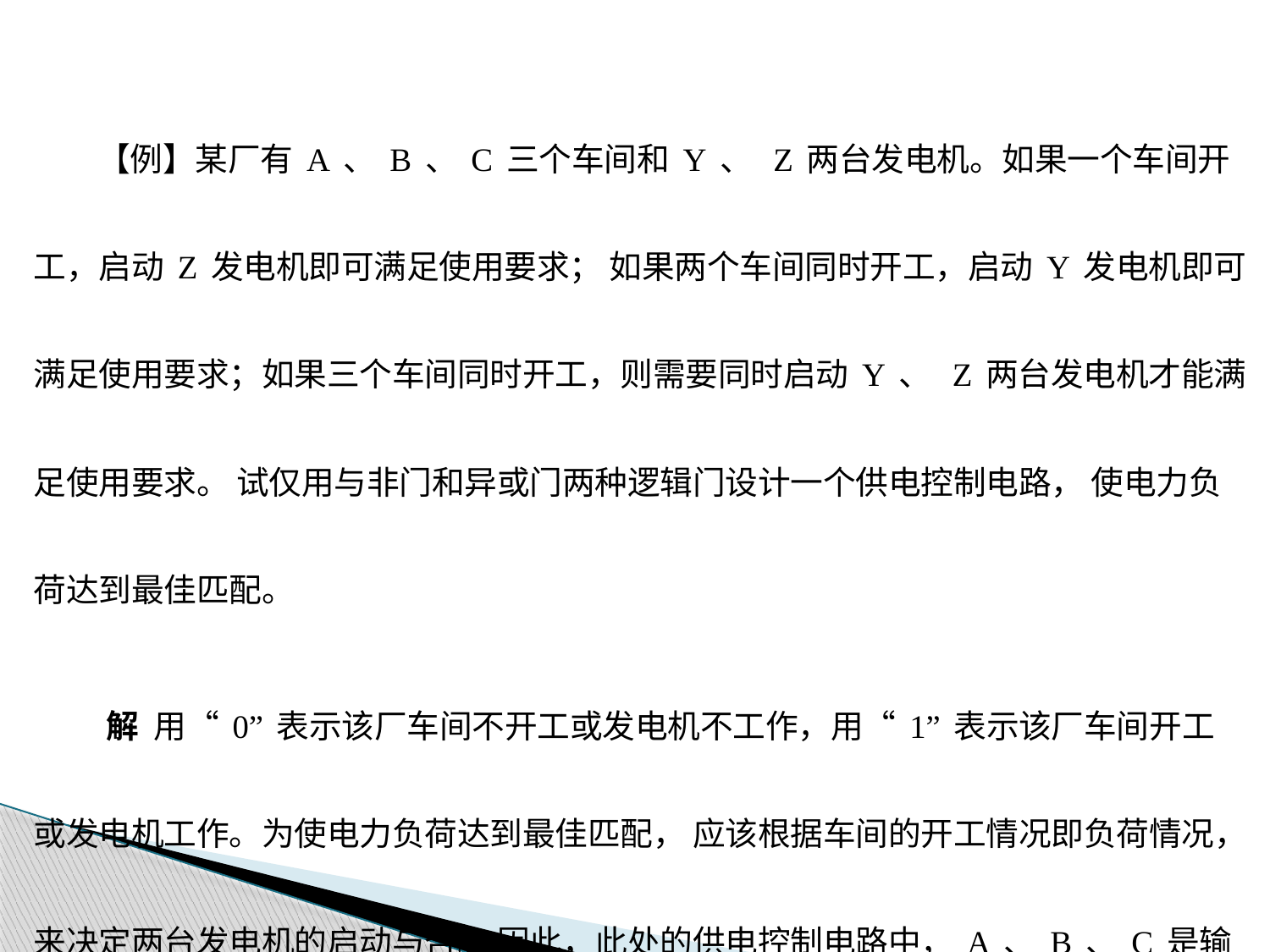

【例】某厂有A、B、C三个车间和Y、 Z两台发电机。如果一个车间开工，启动Z发电机即可满足使用要求； 如果两个车间同时开工，启动Y发电机即可满足使用要求；如果三个车间同时开工，则需要同时启动Y、 Z两台发电机才能满足使用要求。 试仅用与非门和异或门两种逻辑门设计一个供电控制电路， 使电力负荷达到最佳匹配。
        解  用“0”表示该厂车间不开工或发电机不工作，用“1”表示该厂车间开工或发电机工作。为使电力负荷达到最佳匹配， 应该根据车间的开工情况即负荷情况，来决定两台发电机的启动与否。 因此，此处的供电控制电路中，A、B、C是输入变量，Y、Z是输出变量。由此列出电路的真值表如表1所示。